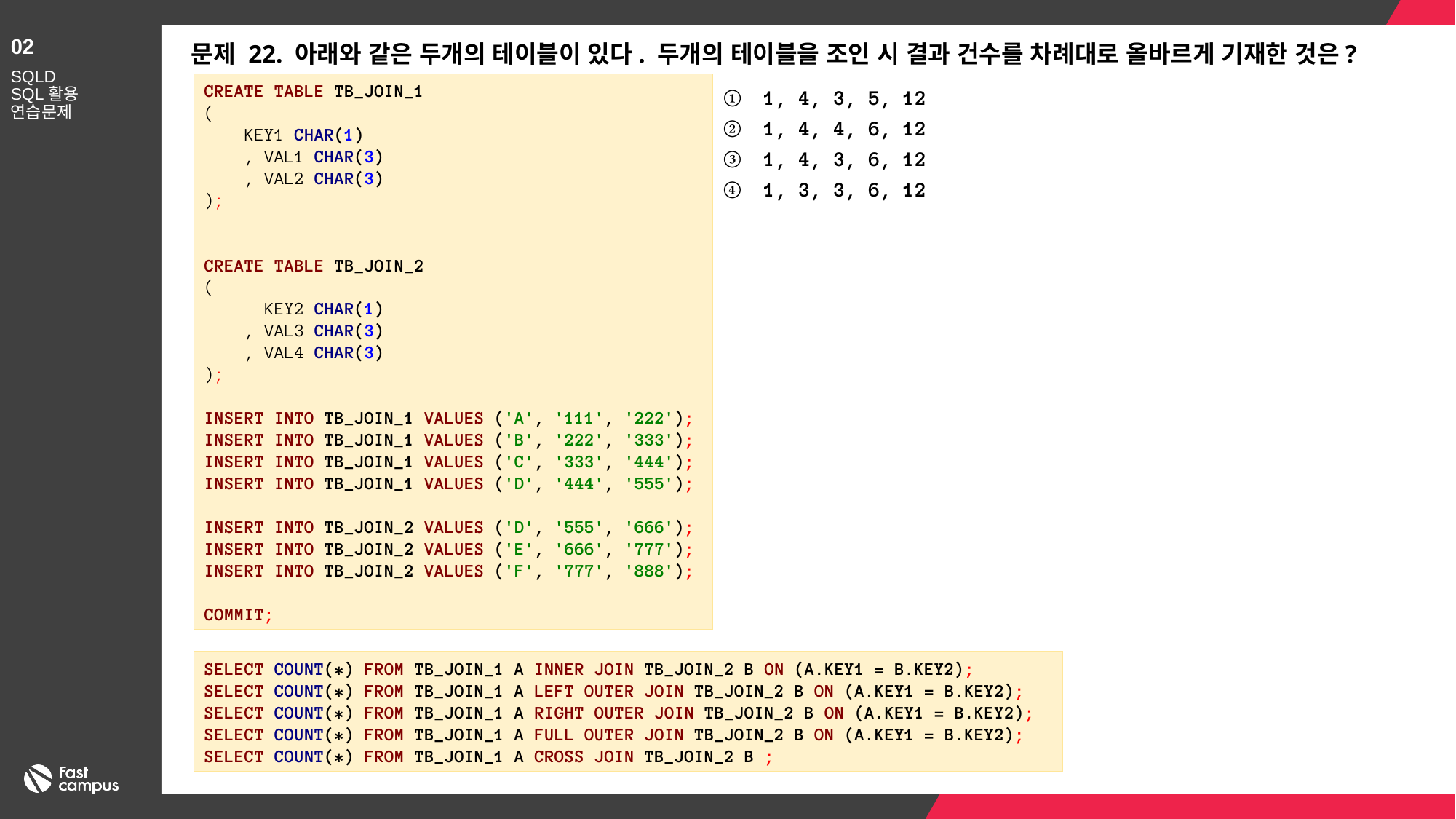

02
문제 22. 아래와 같은 두개의 테이블이 있다. 두개의 테이블을 조인 시 결과 건수를 차례대로 올바르게 기재한 것은?
SQLD
SQL활용
연습문제
CREATE TABLE TB_JOIN_1
(
    KEY1 CHAR(1)
    , VAL1 CHAR(3)
    , VAL2 CHAR(3)
);

CREATE TABLE TB_JOIN_2
(
      KEY2 CHAR(1)
    , VAL3 CHAR(3)
    , VAL4 CHAR(3)
);

INSERT INTO TB_JOIN_1 VALUES ('A', '111', '222');
INSERT INTO TB_JOIN_1 VALUES ('B', '222', '333');
INSERT INTO TB_JOIN_1 VALUES ('C', '333', '444');
INSERT INTO TB_JOIN_1 VALUES ('D', '444', '555');

INSERT INTO TB_JOIN_2 VALUES ('D', '555', '666');
INSERT INTO TB_JOIN_2 VALUES ('E', '666', '777');
INSERT INTO TB_JOIN_2 VALUES ('F', '777', '888');

COMMIT;
1, 4, 3, 5, 12
1, 4, 4, 6, 12
1, 4, 3, 6, 12
1, 3, 3, 6, 12
SELECT COUNT(*) FROM TB_JOIN_1 A INNER JOIN TB_JOIN_2 B ON (A.KEY1 = B.KEY2);
SELECT COUNT(*) FROM TB_JOIN_1 A LEFT OUTER JOIN TB_JOIN_2 B ON (A.KEY1 = B.KEY2);
SELECT COUNT(*) FROM TB_JOIN_1 A RIGHT OUTER JOIN TB_JOIN_2 B ON (A.KEY1 = B.KEY2);
SELECT COUNT(*) FROM TB_JOIN_1 A FULL OUTER JOIN TB_JOIN_2 B ON (A.KEY1 = B.KEY2);
SELECT COUNT(*) FROM TB_JOIN_1 A CROSS JOIN TB_JOIN_2 B ;